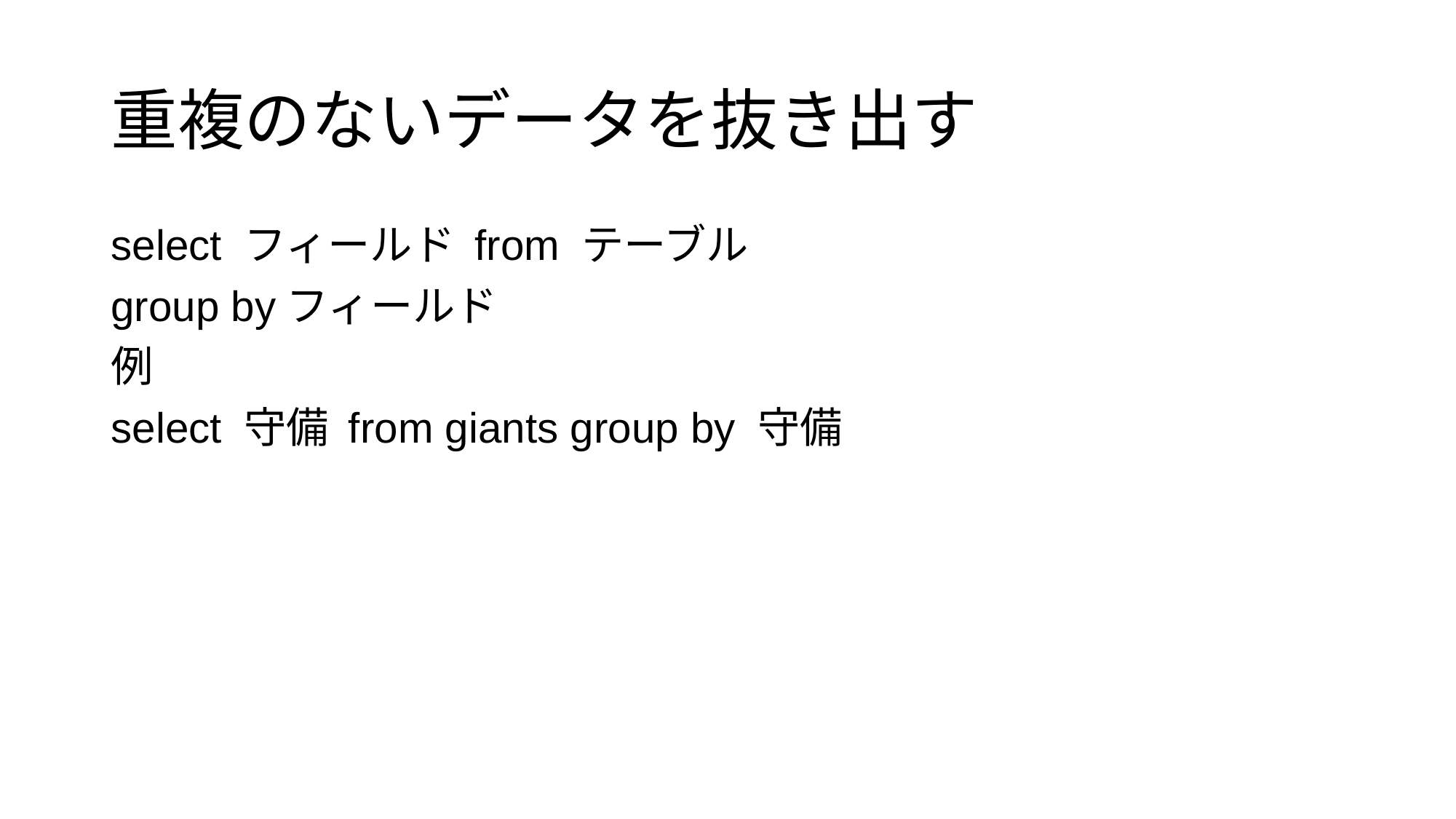

# 重複のないデータを抜き出す
select フィールド from テーブル
group byフィールド
例
select 守備 from giants group by 守備